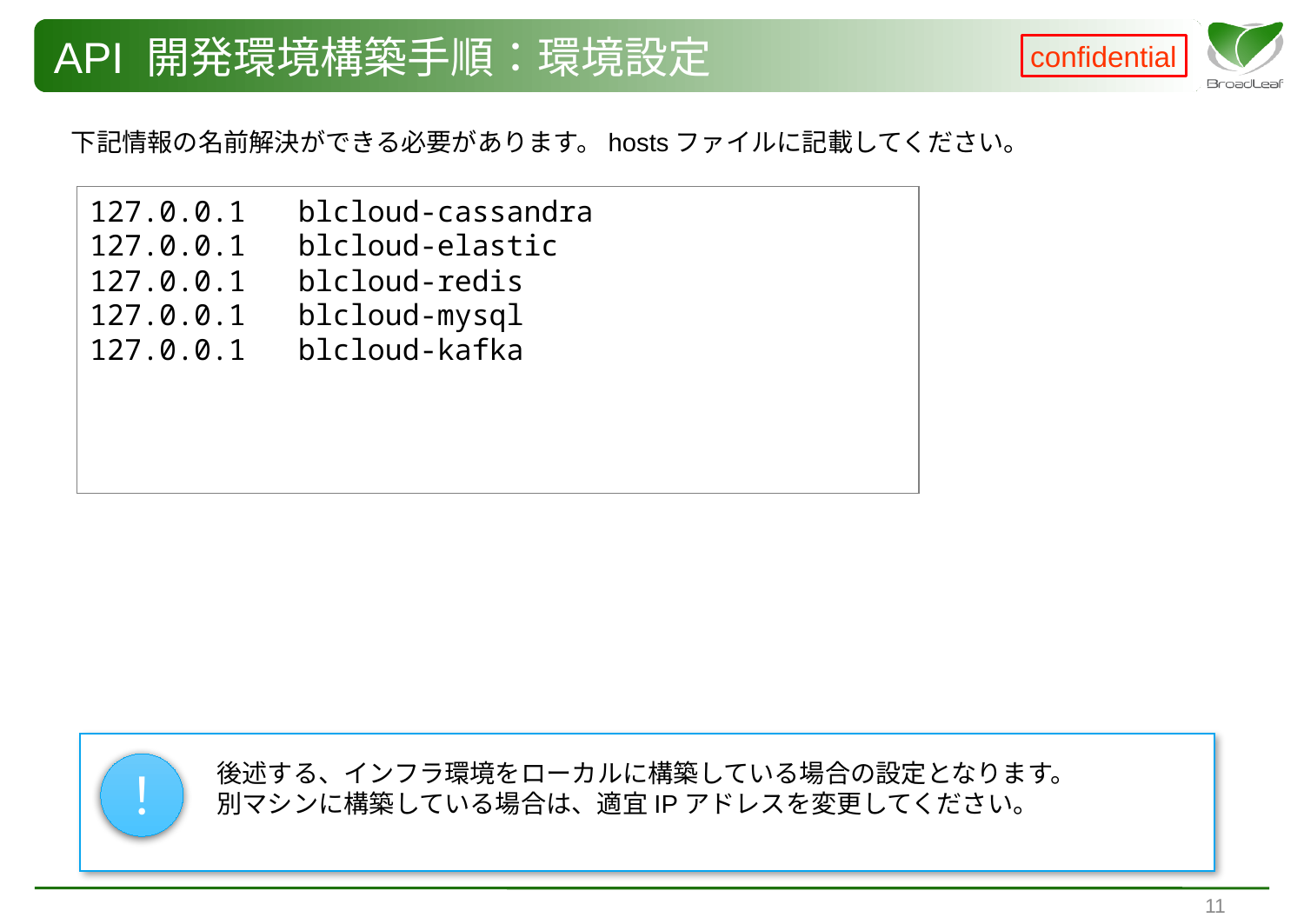

# API 開発環境構築手順：環境設定
下記情報の名前解決ができる必要があります。hostsファイルに記載してください。
127.0.0.1   blcloud-cassandra
127.0.0.1   blcloud-elastic
127.0.0.1   blcloud-redis
127.0.0.1   blcloud-mysql
127.0.0.1   blcloud-kafka

後述する、インフラ環境をローカルに構築している場合の設定となります。
別マシンに構築している場合は、適宜IPアドレスを変更してください。
！
11